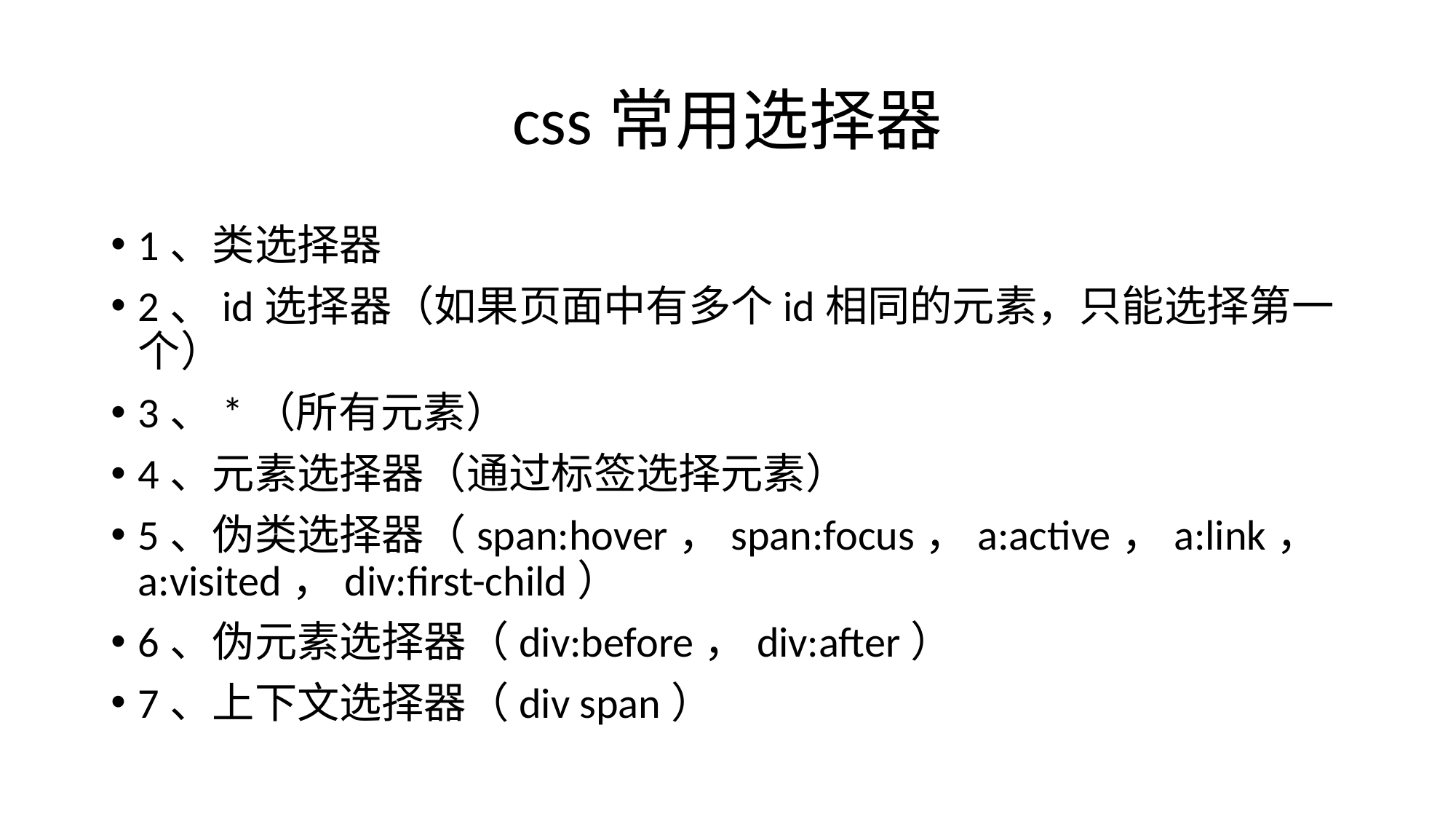

# css常用选择器
1、类选择器
2、id选择器（如果页面中有多个id相同的元素，只能选择第一个）
3、*（所有元素）
4、元素选择器（通过标签选择元素）
5、伪类选择器（span:hover，span:focus，a:active，a:link，a:visited，div:first-child）
6、伪元素选择器（div:before，div:after）
7、上下文选择器（div span）